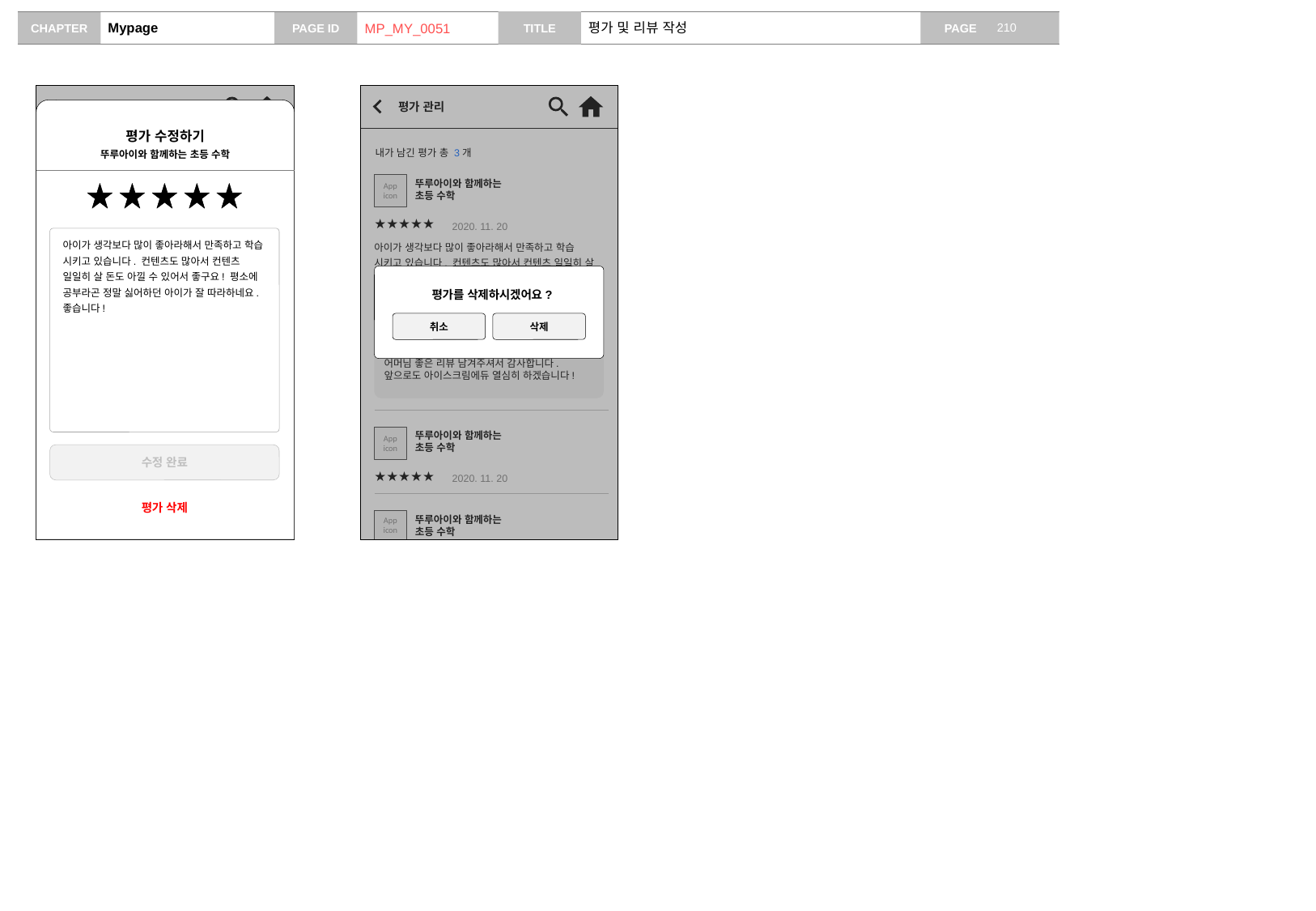

# Mypage
MP_MY_0051
평가 및 리뷰 작성

평가 관리

내가 남긴 평가 총 3개
App
icon
뚜루아이와 함께하는
초등 수학
★★★★★
2020. 11. 20
아이가 생각보다 많이 좋아라해서 만족하고 학습 시키고 있습니다. 컨텐츠도 많아서 컨텐츠 일일히 살 돈도 아낄 수 있어서 좋구요! 평소에 공부라곤 정말 싫어하던 아이가 잘 따라하네요. 좋습니다!

아이스크림에듀의 답변
20220. 11. 30
어머님 좋은 리뷰 남겨주셔서 감사합니다. 앞으로도 아이스크림에듀 열심히 하겠습니다!
App
icon
뚜루아이와 함께하는
초등 수학
★★★★★
2020. 11. 20
App
icon
뚜루아이와 함께하는
초등 수학

평가 관리

내가 남긴 평가 총 3개
App
icon
뚜루아이와 함께하는
초등 수학
★★★★★
2020. 11. 20
아이가 생각보다 많이 좋아라해서 만족하고 학습 시키고 있습니다. 컨텐츠도 많아서 컨텐츠 일일히 살 돈도 아낄 수 있어서 좋구요! 평소에 공부라곤 정말 싫어하던 아이가 잘 따라하네요. 좋습니다!

아이스크림에듀의 답변
20220. 11. 30
어머님 좋은 리뷰 남겨주셔서 감사합니다. 앞으로도 아이스크림에듀 열심히 하겠습니다!
App
icon
뚜루아이와 함께하는
초등 수학
★★★★★
2020. 11. 20
App
icon
뚜루아이와 함께하는
초등 수학

평가 수정하기
뚜루아이와 함께하는 초등 수학

아이가 생각보다 많이 좋아라해서 만족하고 학습 시키고 있습니다. 컨텐츠도 많아서 컨텐츠 일일히 살 돈도 아낄 수 있어서 좋구요! 평소에 공부라곤 정말 싫어하던 아이가 잘 따라하네요. 좋습니다!
수정 완료
평가 삭제

평가를 삭제하시겠어요?
취소
삭제